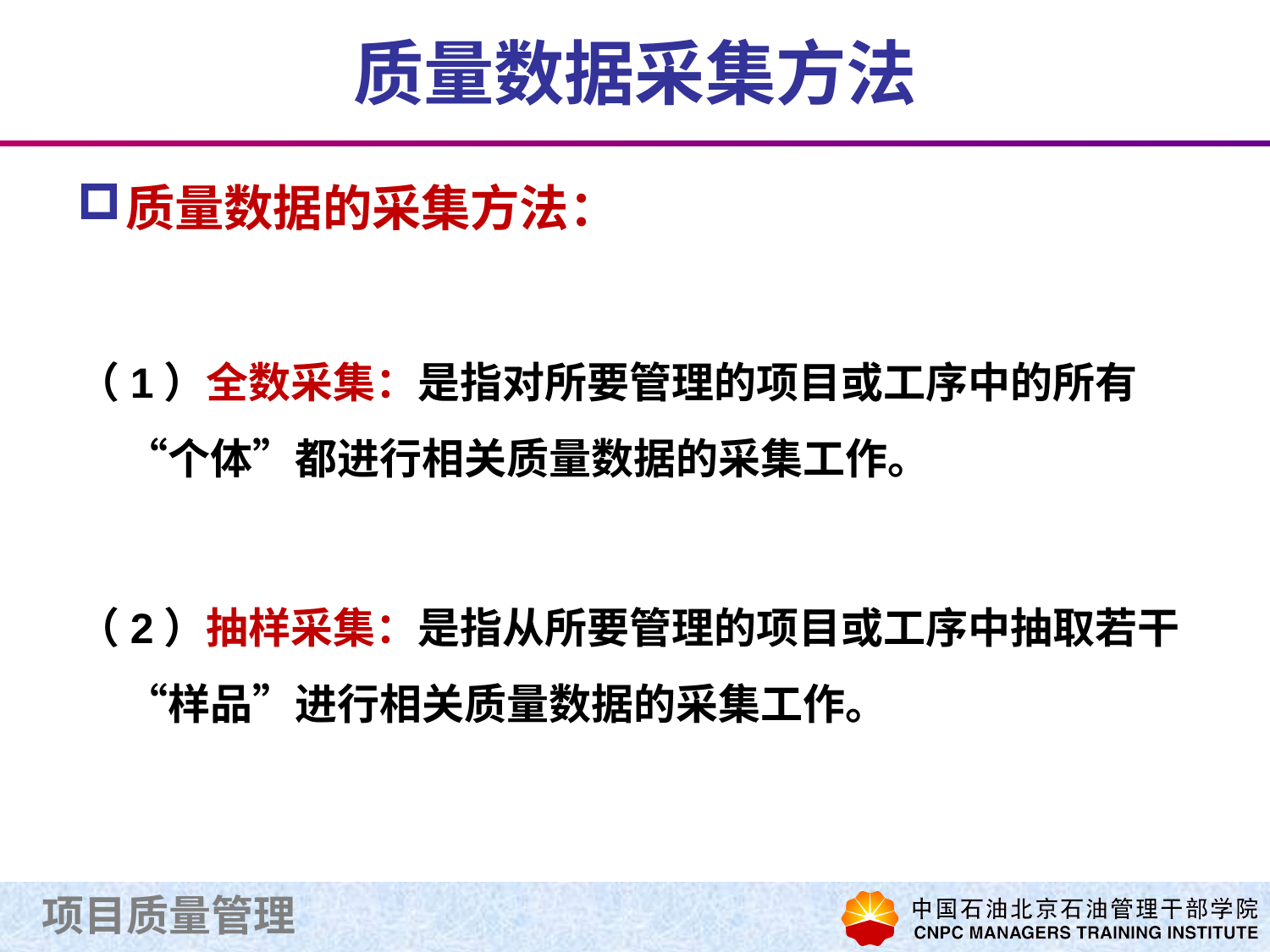

# 质量数据采集方法
质量数据的采集方法：

（1）全数采集：是指对所要管理的项目或工序中的所有“个体”都进行相关质量数据的采集工作。

（2）抽样采集：是指从所要管理的项目或工序中抽取若干“样品”进行相关质量数据的采集工作。